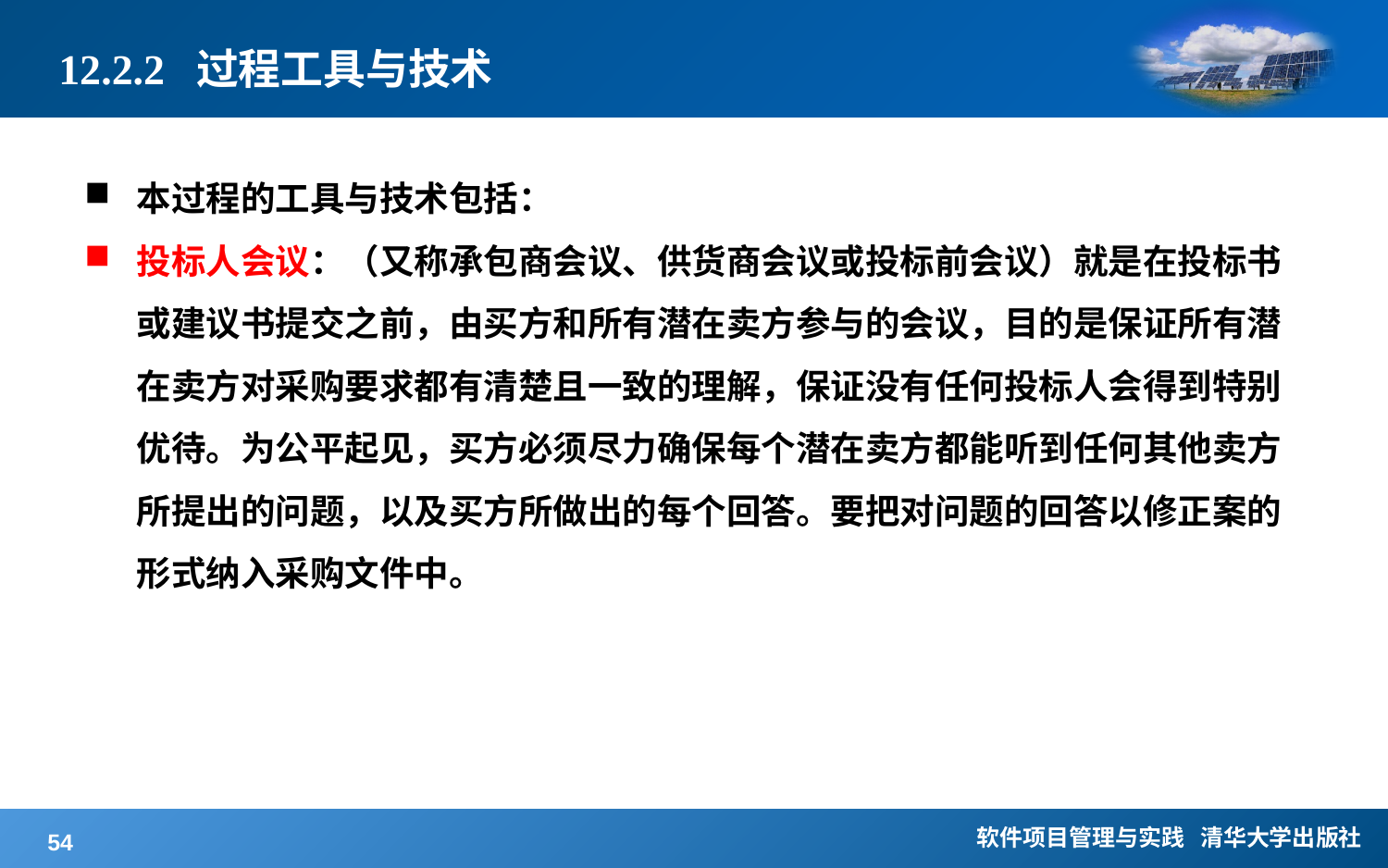

# 12.2.2  过程工具与技术
本过程的工具与技术包括：
投标人会议：（又称承包商会议、供货商会议或投标前会议）就是在投标书或建议书提交之前，由买方和所有潜在卖方参与的会议，目的是保证所有潜在卖方对采购要求都有清楚且一致的理解，保证没有任何投标人会得到特别优待。为公平起见，买方必须尽力确保每个潜在卖方都能听到任何其他卖方所提出的问题，以及买方所做出的每个回答。要把对问题的回答以修正案的形式纳入采购文件中。